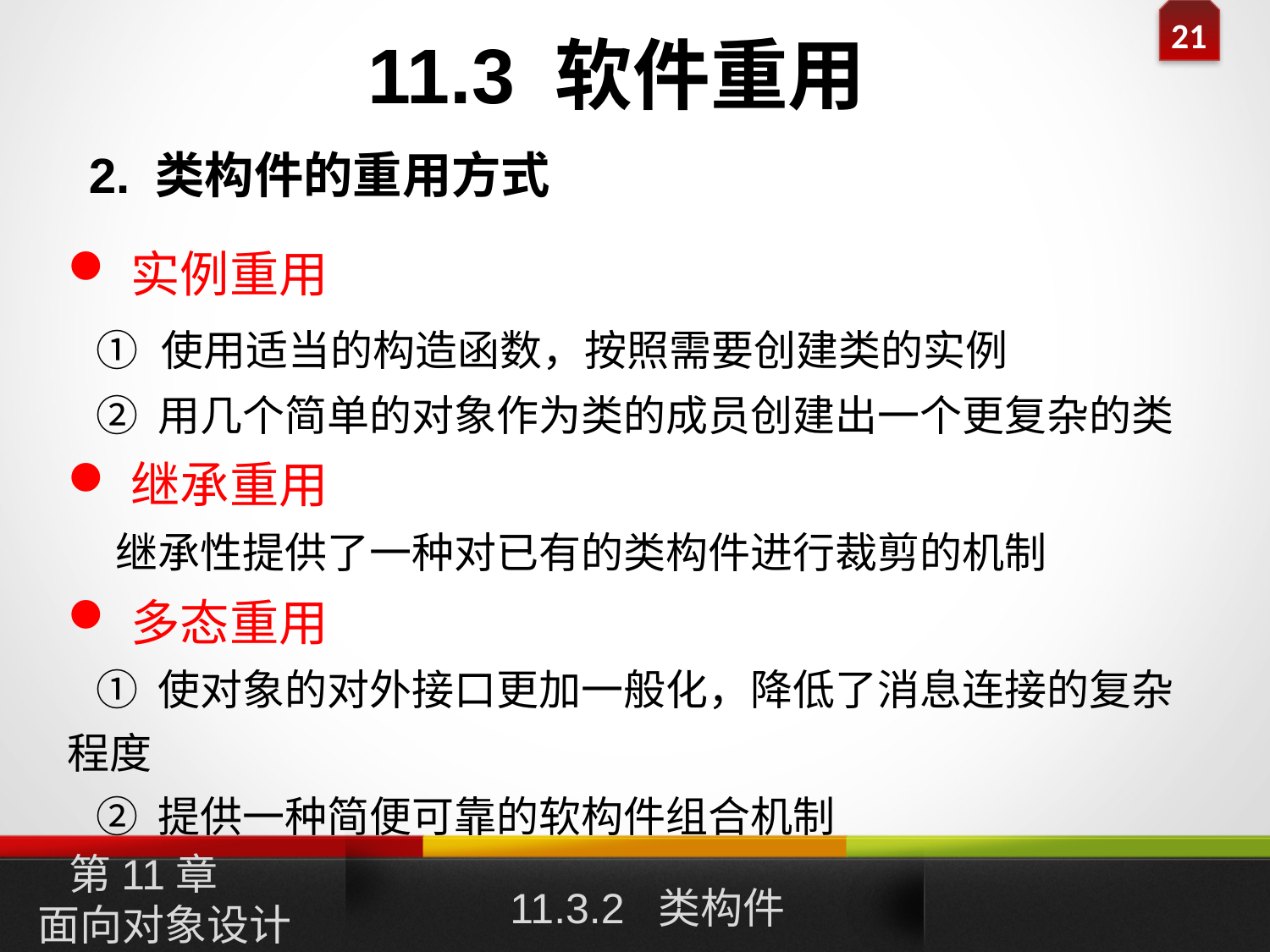

11.3 软件重用
2. 类构件的重用方式
实例重用
   ① 使用适当的构造函数，按照需要创建类的实例
   ② 用几个简单的对象作为类的成员创建出一个更复杂的类
继承重用
    继承性提供了一种对已有的类构件进行裁剪的机制
多态重用
   ① 使对象的对外接口更加一般化，降低了消息连接的复杂程度
   ② 提供一种简便可靠的软构件组合机制
11.3.2  类构件